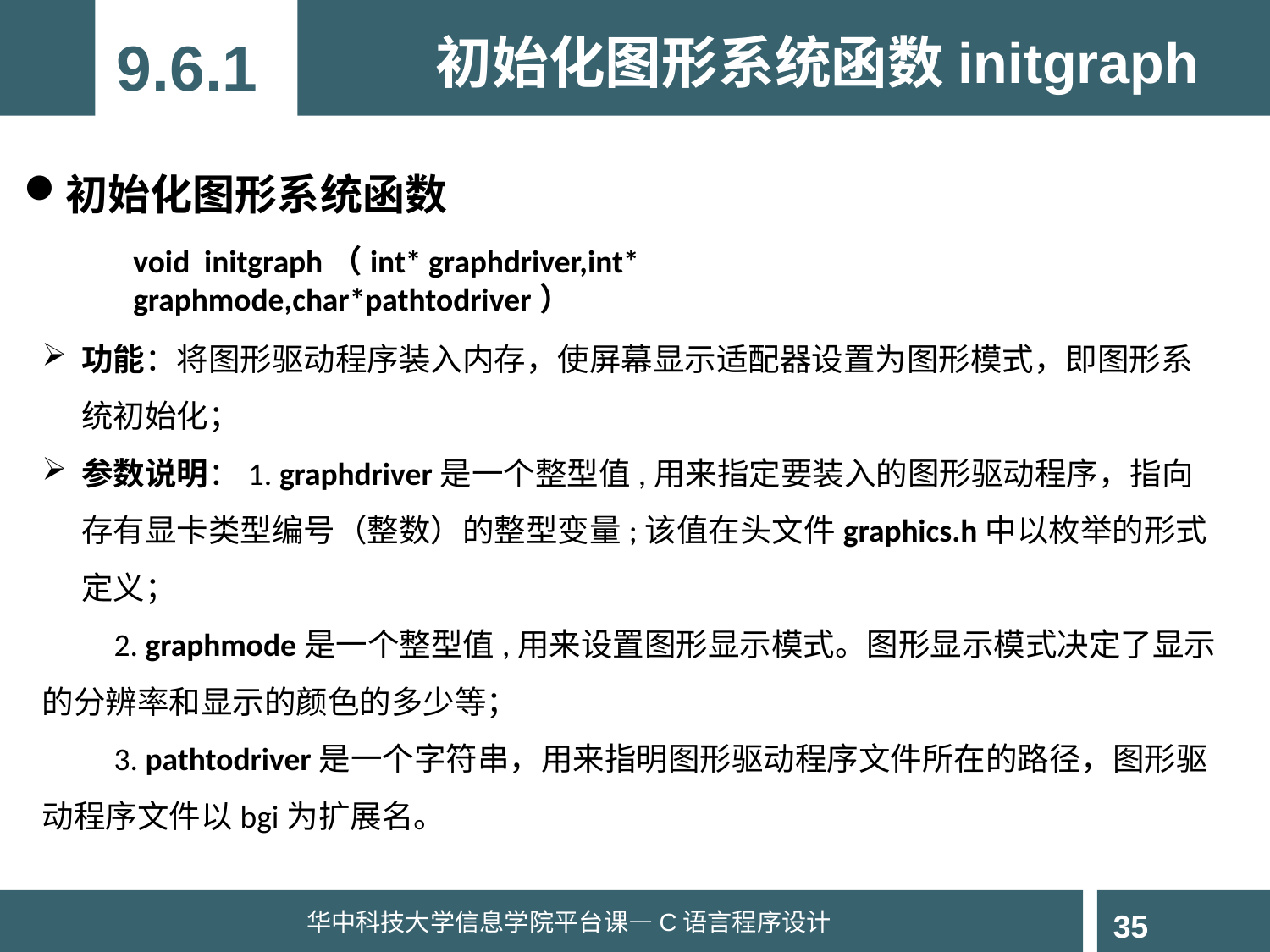

初始化图形系统函数initgraph
9.6.1
初始化图形系统函数
void  initgraph（int* graphdriver,int* graphmode,char*pathtodriver）
功能：将图形驱动程序装入内存，使屏幕显示适配器设置为图形模式，即图形系统初始化；
参数说明：1. graphdriver是一个整型值,用来指定要装入的图形驱动程序，指向存有显卡类型编号（整数）的整型变量;该值在头文件graphics.h中以枚举的形式定义；
          2. graphmode是一个整型值,用来设置图形显示模式。图形显示模式决定了显示的分辨率和显示的颜色的多少等；
          3. pathtodriver是一个字符串，用来指明图形驱动程序文件所在的路径，图形驱动程序文件以bgi为扩展名。